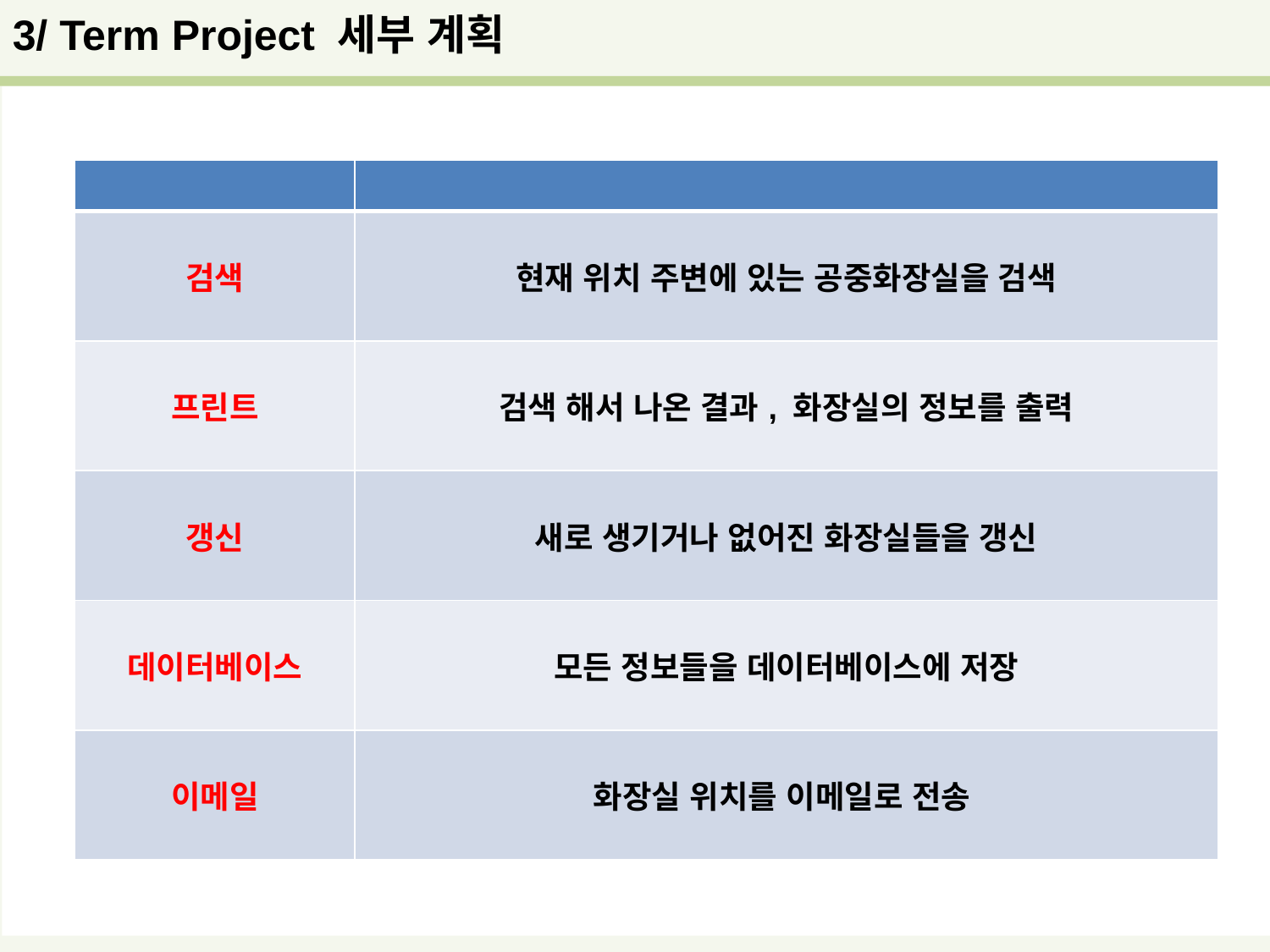

3/ Term Project 세부 계획

|  |  |
| --- | --- |
| 검색 | 현재 위치 주변에 있는 공중화장실을 검색 |
| 프린트 | 검색 해서 나온 결과, 화장실의 정보를 출력 |
| 갱신 | 새로 생기거나 없어진 화장실들을 갱신 |
| 데이터베이스 | 모든 정보들을 데이터베이스에 저장 |
| 이메일 | 화장실 위치를 이메일로 전송 |